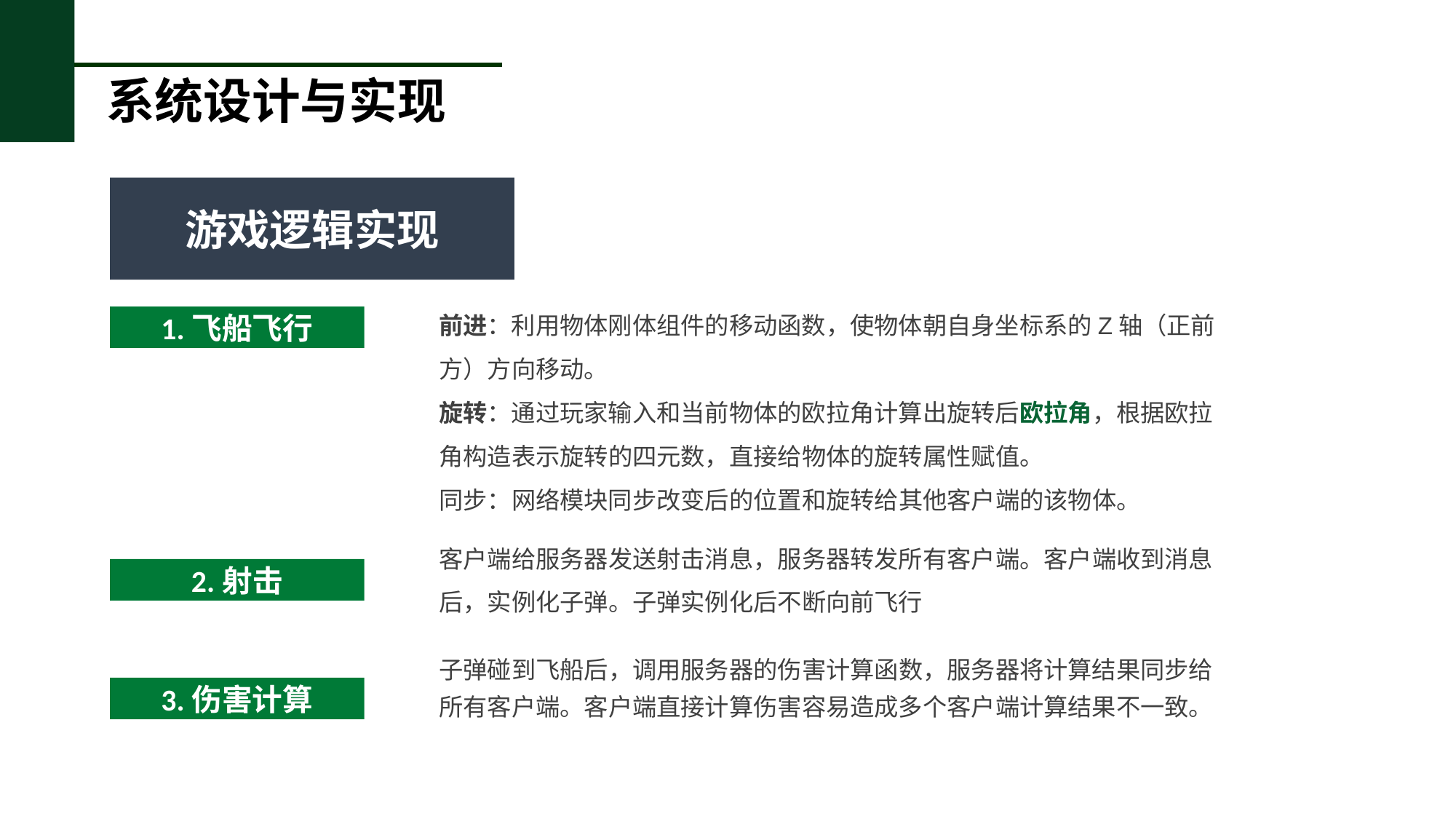

系统设计与实现

游戏逻辑实现

前进：利用物体刚体组件的移动函数，使物体朝自身坐标系的Z轴（正前方）方向移动。
旋转：通过玩家输入和当前物体的欧拉角计算出旋转后欧拉角，根据欧拉角构造表示旋转的四元数，直接给物体的旋转属性赋值。
同步：网络模块同步改变后的位置和旋转给其他客户端的该物体。

1.飞船飞行
客户端给服务器发送射击消息，服务器转发所有客户端。客户端收到消息后，实例化子弹。子弹实例化后不断向前飞行

2.射击

子弹碰到飞船后，调用服务器的伤害计算函数，服务器将计算结果同步给所有客户端。客户端直接计算伤害容易造成多个客户端计算结果不一致。
3.伤害计算